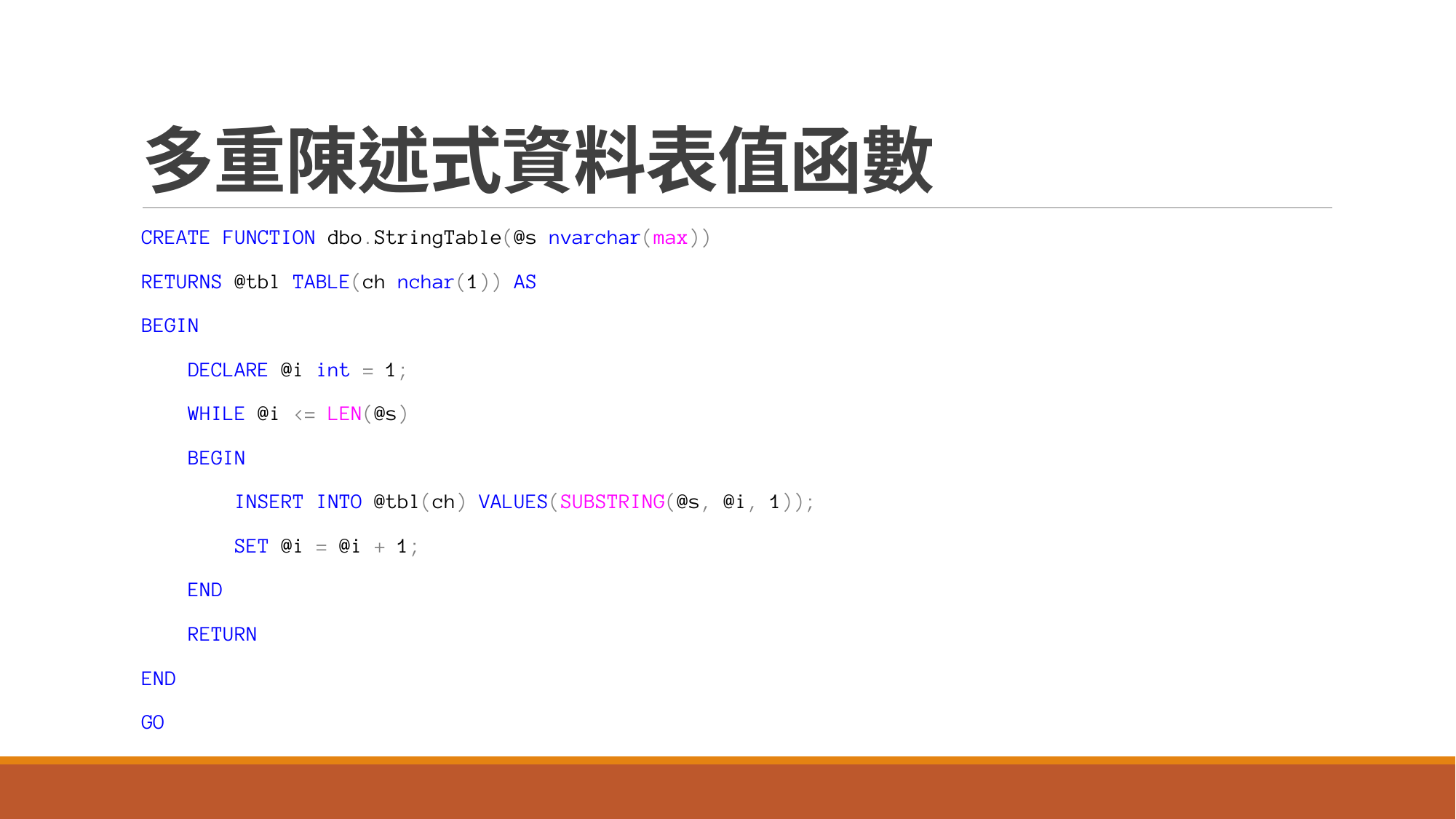

# 多重陳述式資料表值函數
CREATE FUNCTION dbo.StringTable(@s nvarchar(max))
RETURNS @tbl TABLE(ch nchar(1)) AS
BEGIN
    DECLARE @i int = 1;
    WHILE @i <= LEN(@s)
    BEGIN
        INSERT INTO @tbl(ch) VALUES(SUBSTRING(@s, @i, 1));
        SET @i = @i + 1;
    END
    RETURN
END
GO